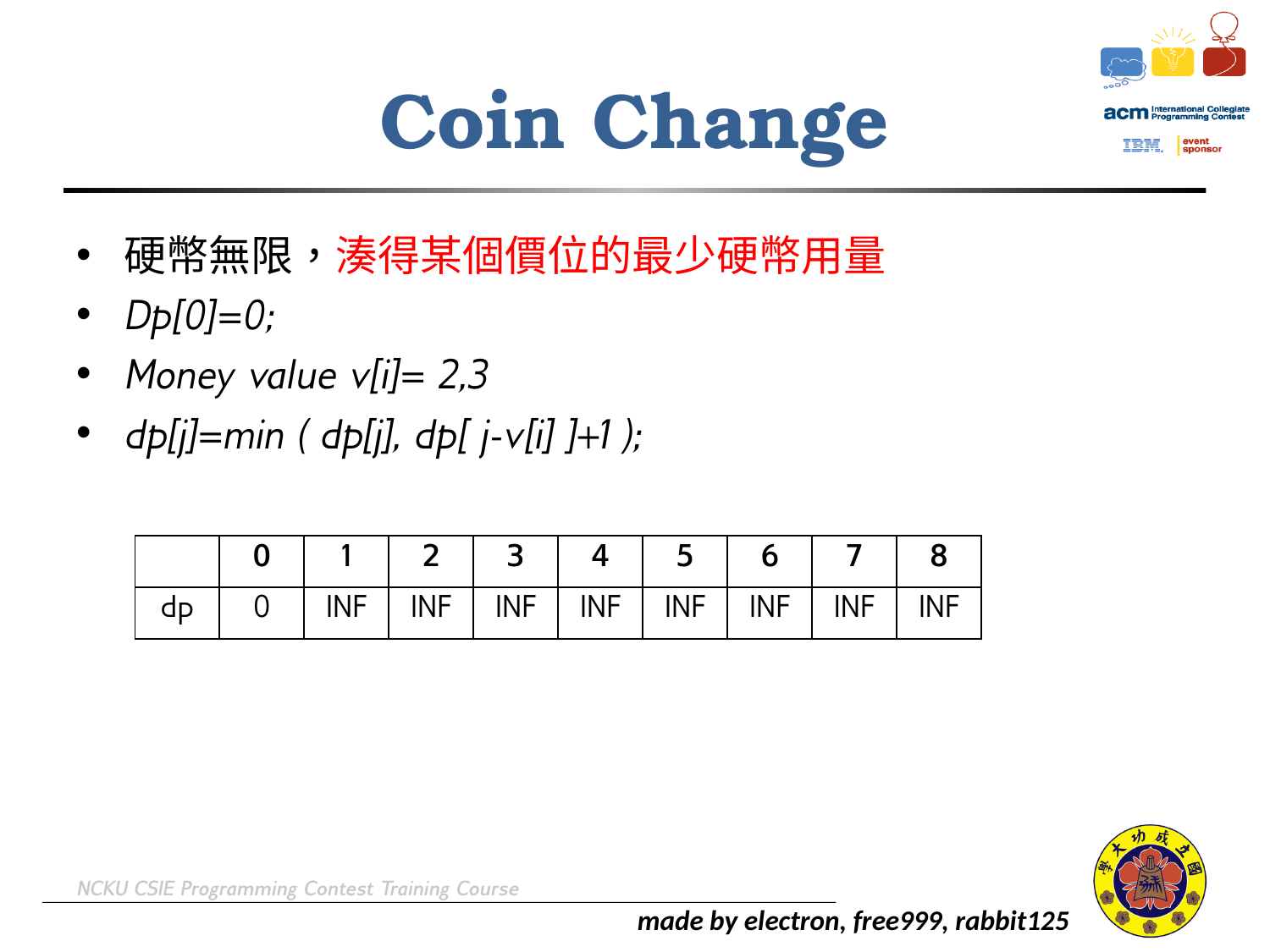

# Coin Change
硬幣無限，湊得某個價位的最少硬幣用量
Dp[0]=0;
Money value v[i]= 2,3
dp[j]=min ( dp[j], dp[ j-v[i] ]+1 );

|  | 0 | 1 | 2 | 3 | 4 | 5 | 6 | 7 | 8 |
| --- | --- | --- | --- | --- | --- | --- | --- | --- | --- |
| dp | 0 | INF | INF | INF | INF | INF | INF | INF | INF |
NCKU CSIE Programming Contest Training Course